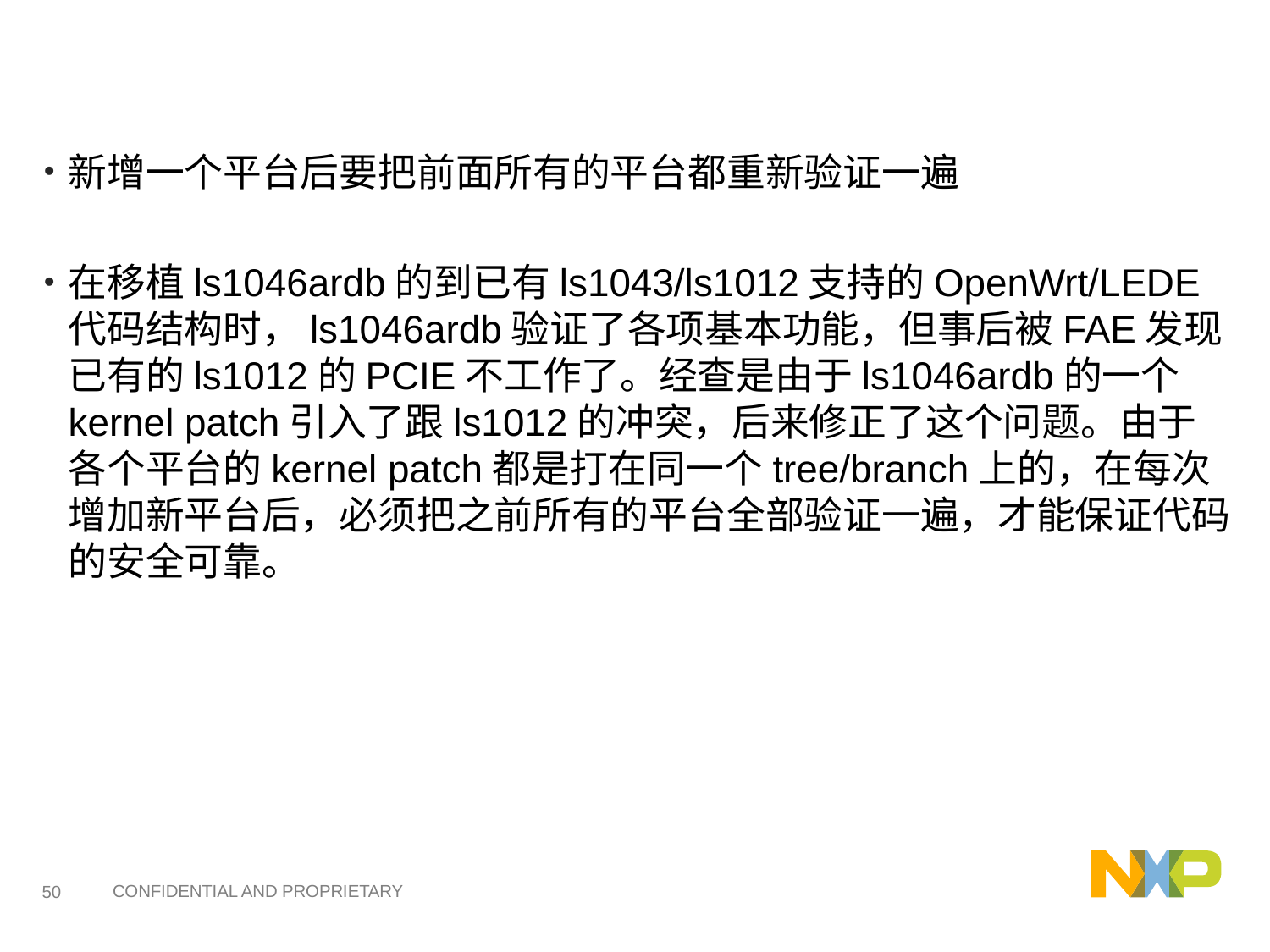

#
新增一个平台后要把前面所有的平台都重新验证一遍

在移植ls1046ardb的到已有ls1043/ls1012支持的OpenWrt/LEDE代码结构时，ls1046ardb验证了各项基本功能，但事后被FAE发现已有的ls1012的PCIE不工作了。经查是由于ls1046ardb的一个kernel patch引入了跟ls1012的冲突，后来修正了这个问题。由于各个平台的kernel patch都是打在同一个tree/branch上的，在每次增加新平台后，必须把之前所有的平台全部验证一遍，才能保证代码的安全可靠。